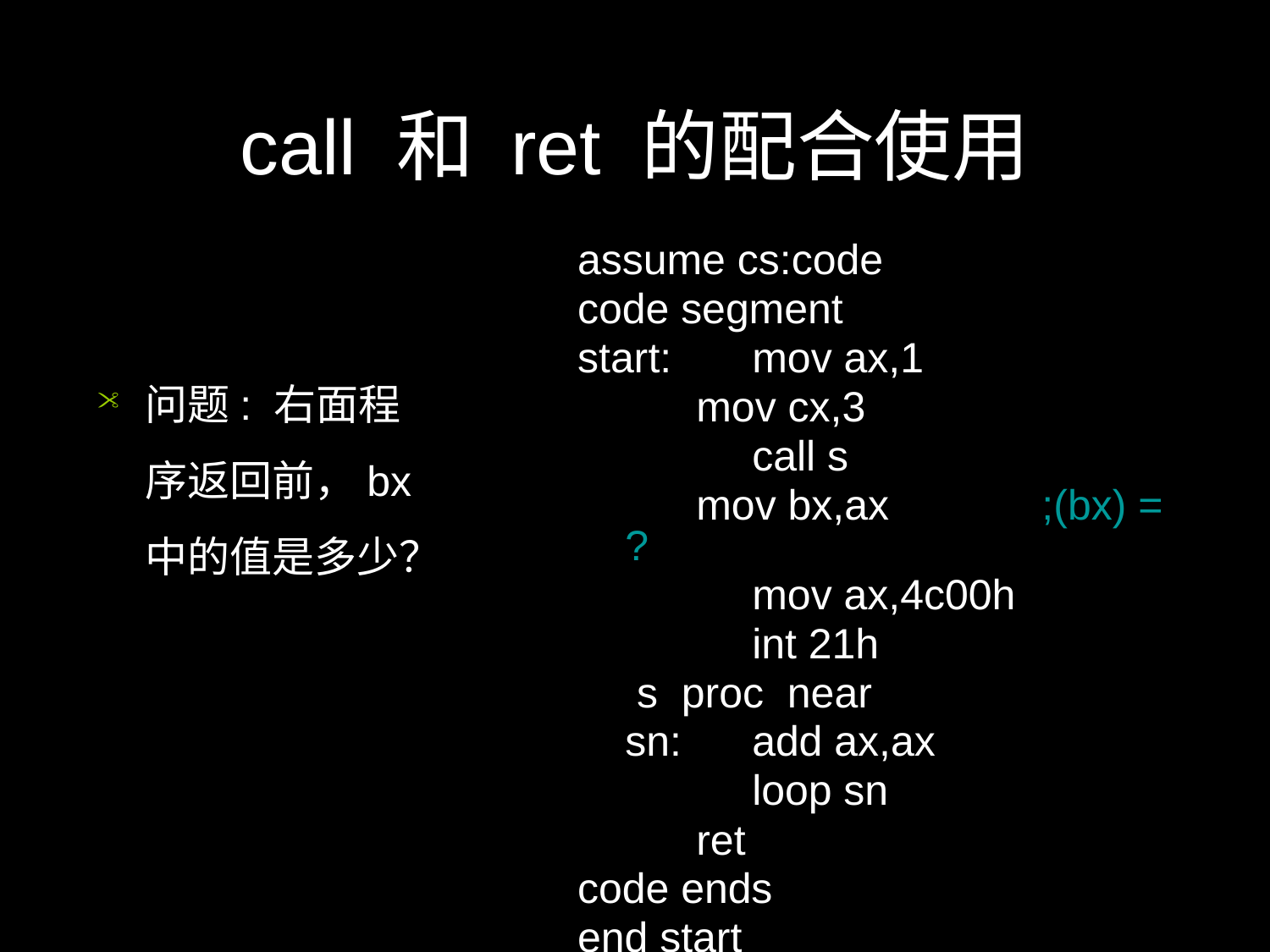

# call 和 ret 的配合使用
assume cs:code
code segment
start:	mov ax,1
	      mov cx,3
     	call s
	      mov bx,ax	   ;(bx) = ?
     	mov ax,4c00h
     	int 21h
     s  proc  near
	sn:	add ax,ax
     	loop sn
	      ret
code ends
end start
问题: 右面程序返回前，bx中的值是多少？